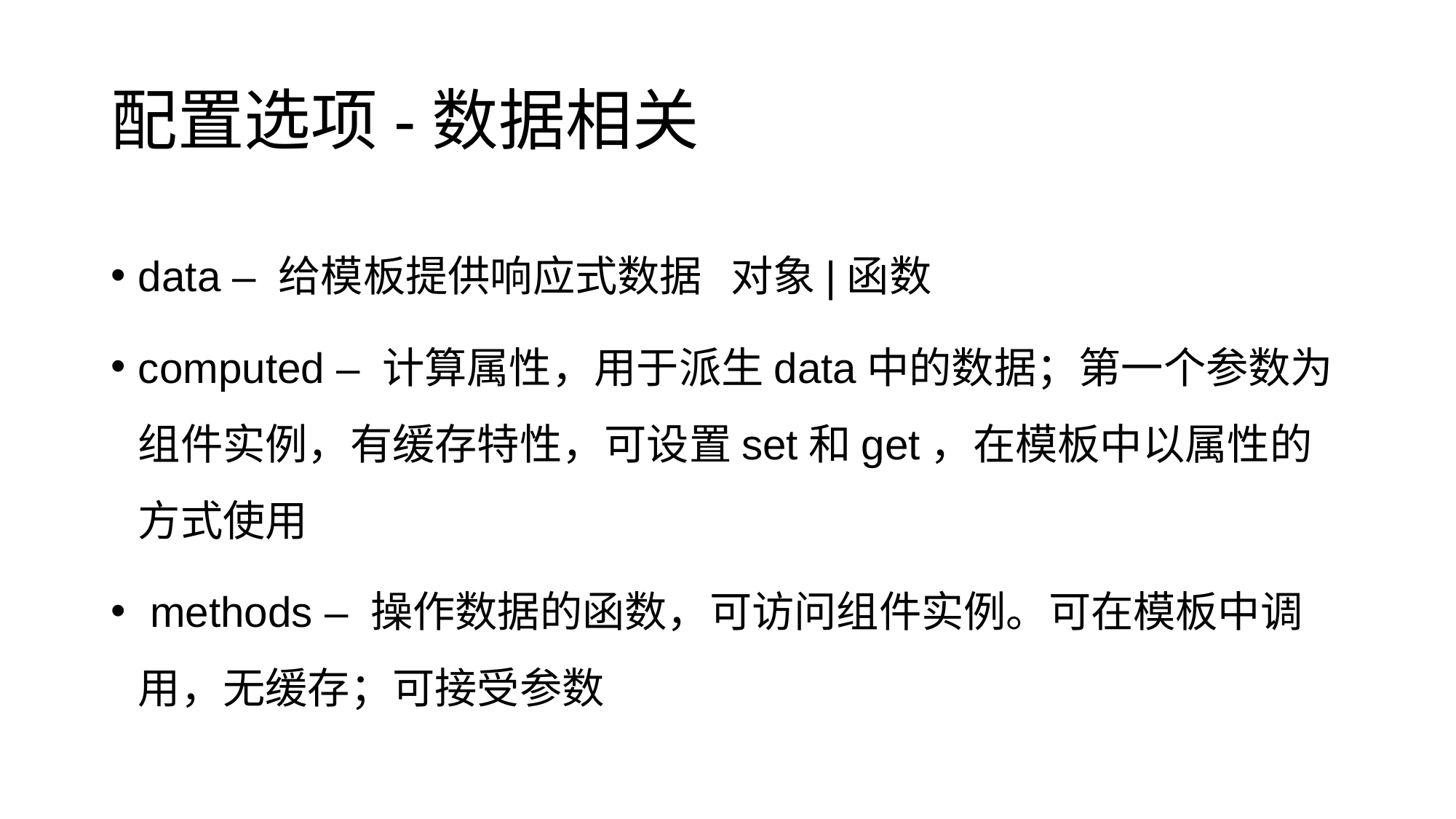

# 配置选项-数据相关
data – 给模板提供响应式数据   对象|函数
computed – 计算属性，用于派生data中的数据；第一个参数为组件实例，有缓存特性，可设置set和get，在模板中以属性的方式使用
 methods – 操作数据的函数，可访问组件实例。可在模板中调用，无缓存；可接受参数